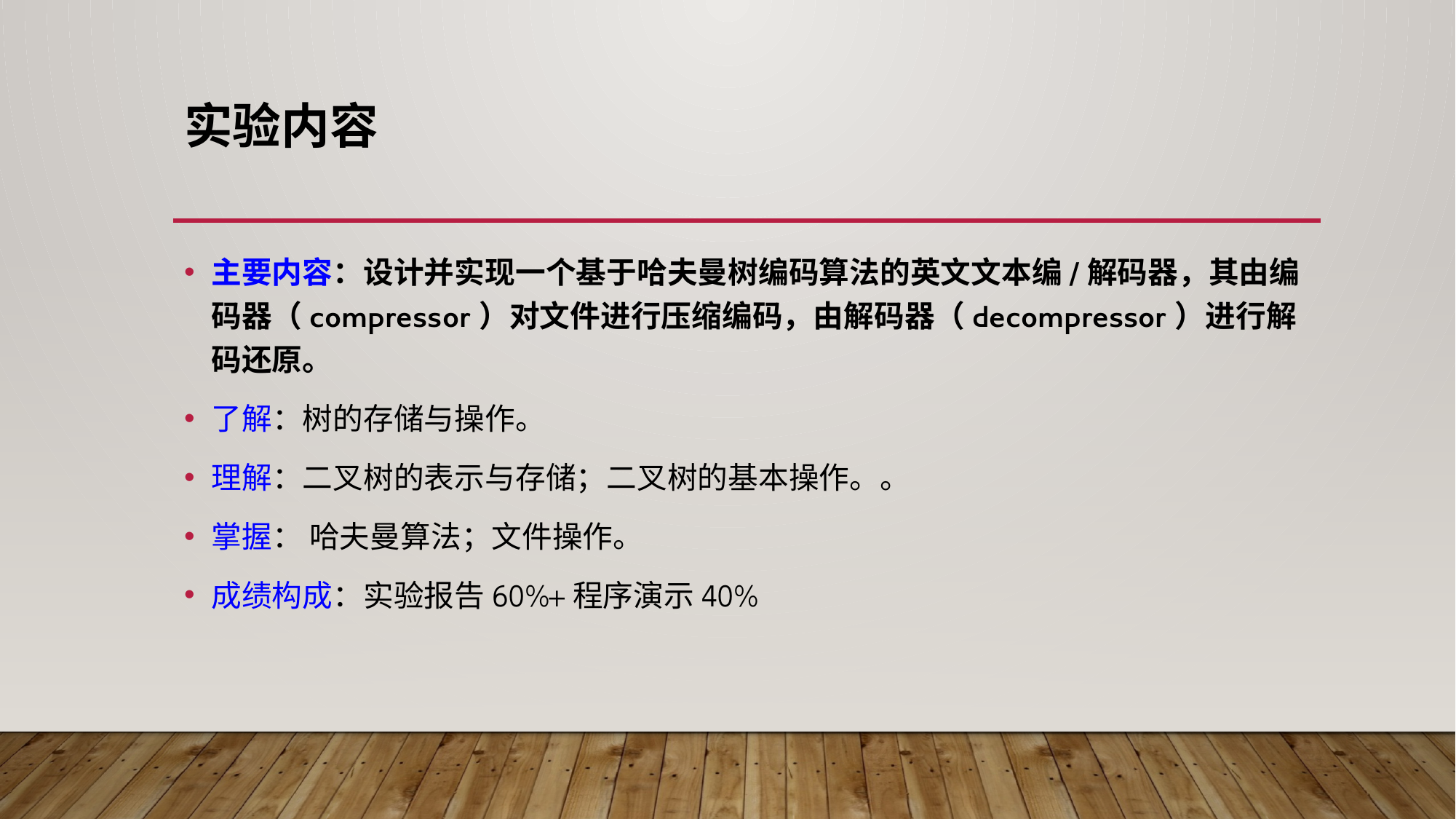

# 实验内容
主要内容：设计并实现一个基于哈夫曼树编码算法的英文文本编/解码器，其由编码器（compressor）对文件进行压缩编码，由解码器（decompressor）进行解码还原。
了解：树的存储与操作。
理解：二叉树的表示与存储；二叉树的基本操作。。
掌握： 哈夫曼算法；文件操作。
成绩构成：实验报告60%+程序演示40%